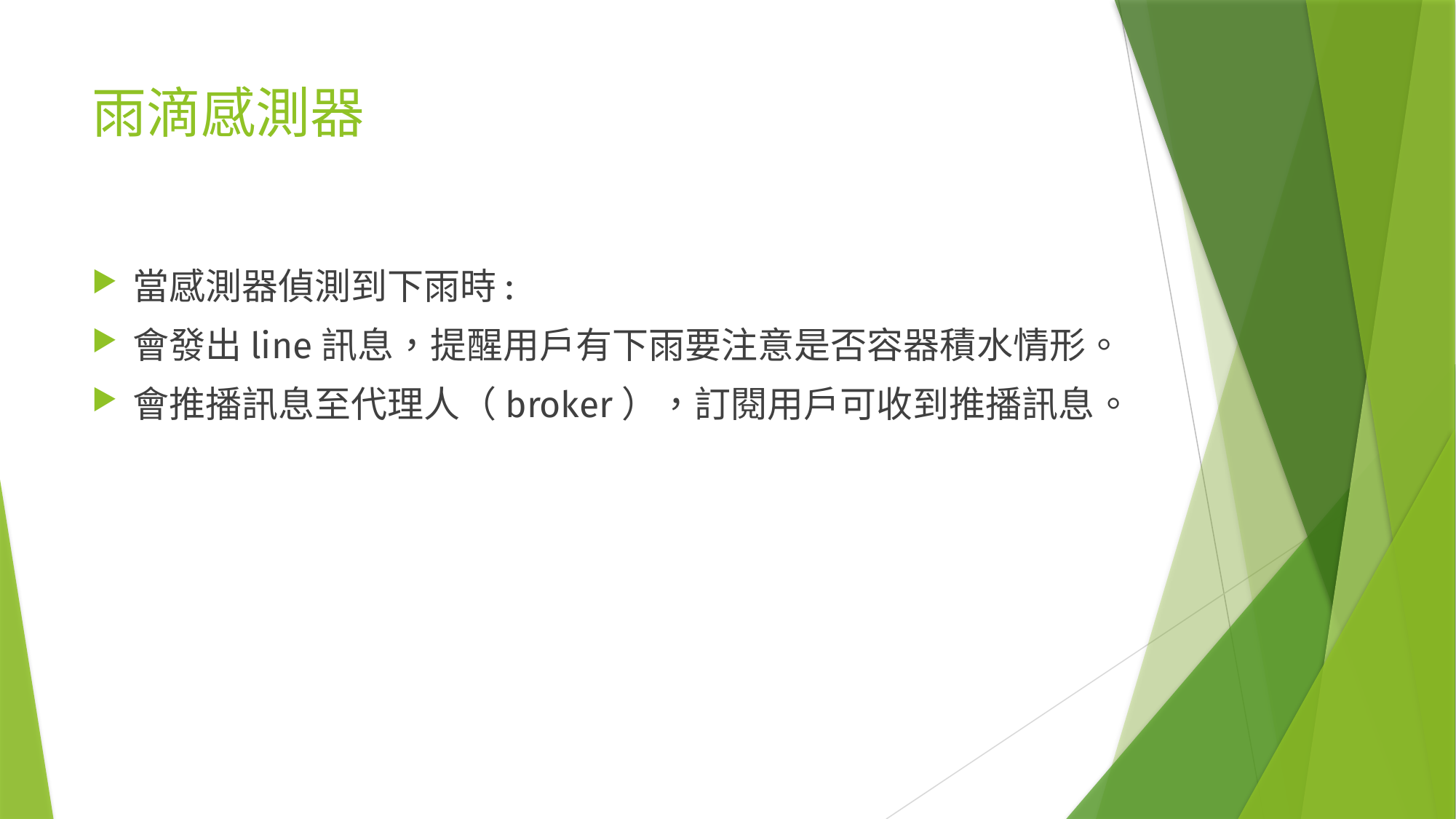

# 雨滴感測器
當感測器偵測到下雨時:
會發出line訊息，提醒用戶有下雨要注意是否容器積水情形。
會推播訊息至代理人（broker），訂閱用戶可收到推播訊息。